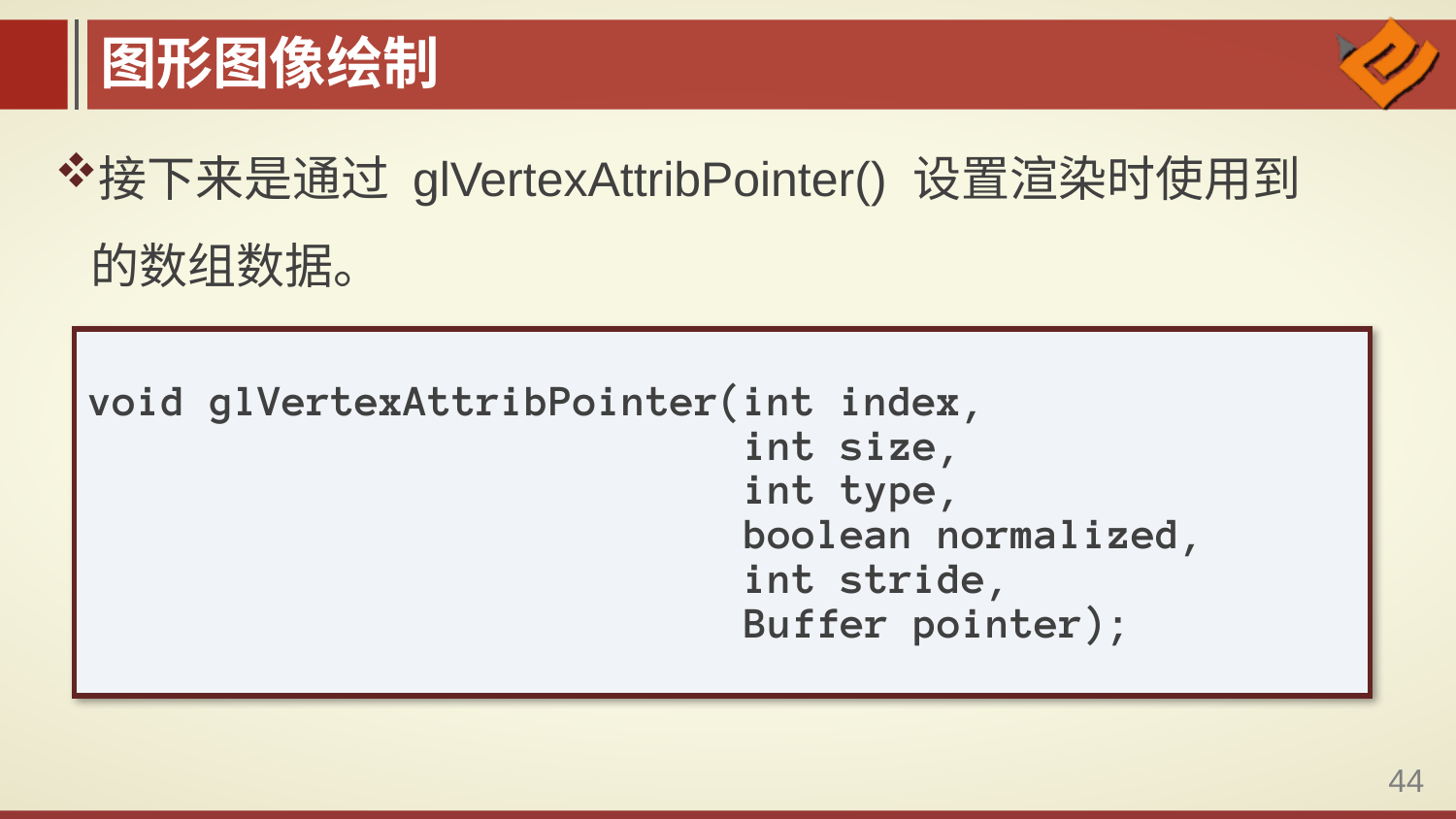

图形图像绘制
接下来是通过 glVertexAttribPointer() 设置渲染时使用到的数组数据。
| void glVertexAttribPointer(int index, int size, int type, boolean normalized, int stride, Buffer pointer); |
| --- |